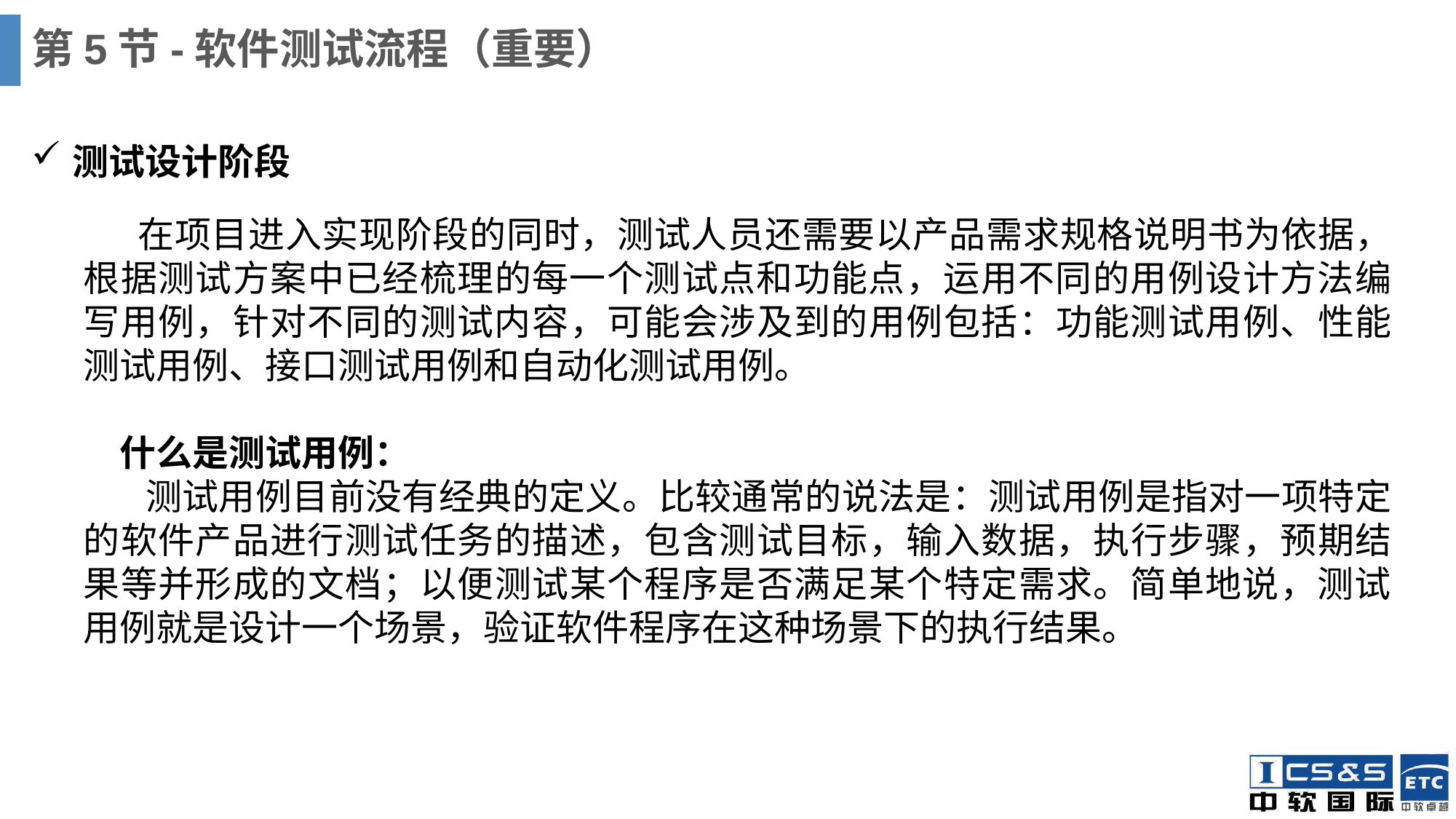

# 第5节-软件测试流程（重要）
测试设计阶段
 在项目进入实现阶段的同时，测试人员还需要以产品需求规格说明书为依据，根据测试方案中已经梳理的每一个测试点和功能点，运用不同的用例设计方法编写用例，针对不同的测试内容，可能会涉及到的用例包括：功能测试用例、性能测试用例、接口测试用例和自动化测试用例。

什么是测试用例：
  测试用例目前没有经典的定义。比较通常的说法是：测试用例是指对一项特定的软件产品进行测试任务的描述，包含测试目标，输入数据，执行步骤，预期结果等并形成的文档；以便测试某个程序是否满足某个特定需求。简单地说，测试用例就是设计一个场景，验证软件程序在这种场景下的执行结果。